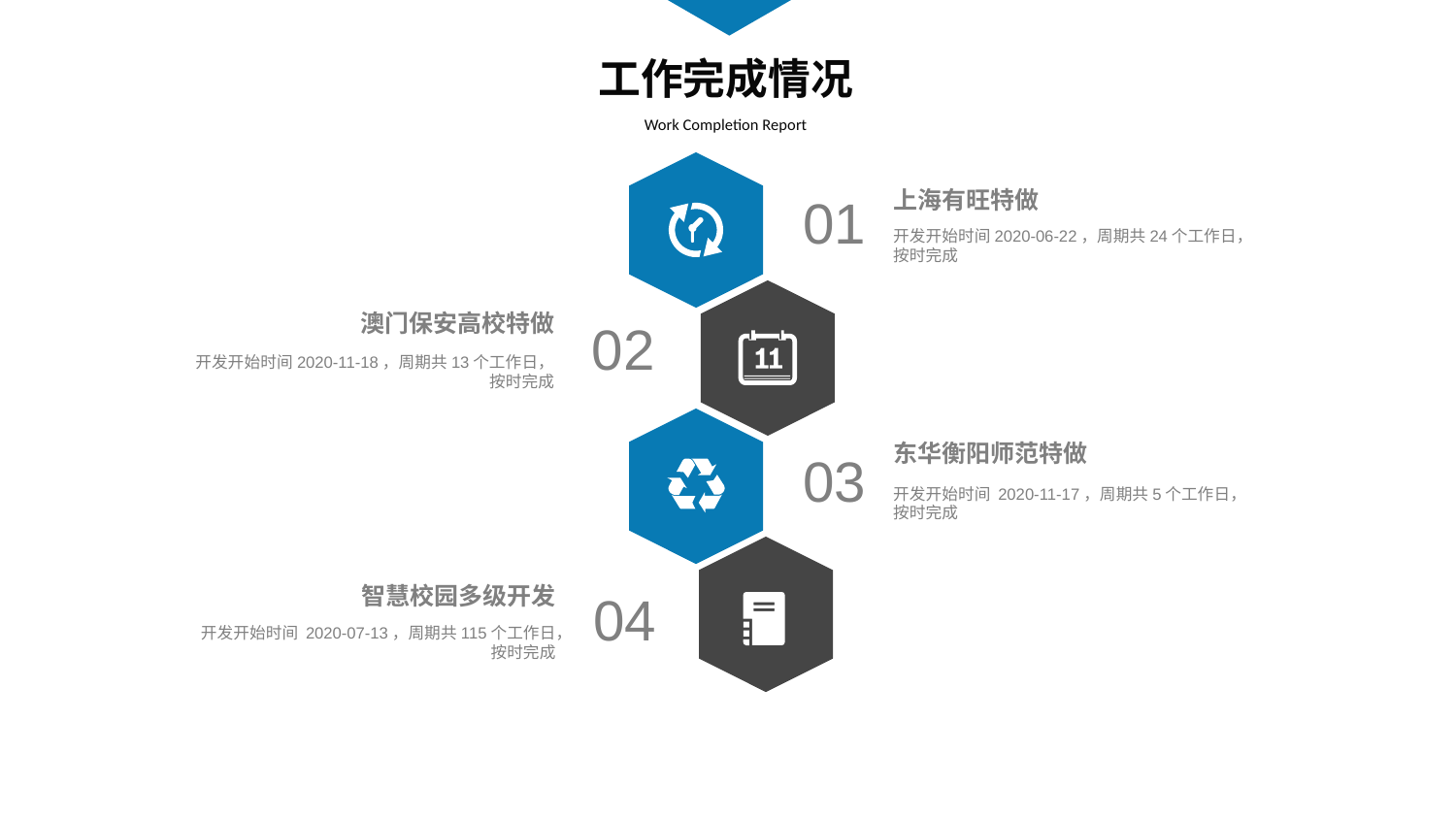

工作完成情况
Work Completion Report

14
上海有旺特做
开发开始时间2020-06-22，周期共24个工作日，按时完成

01
我们要做什么

澳门保安高校特做
开发开始时间2020-11-18，周期共13个工作日，按时完成
02

东华衡阳师范特做
开发开始时间 2020-11-17，周期共5个工作日，按时完成

03

智慧校园多级开发
开发开始时间 2020-07-13，周期共115个工作日，按时完成
04